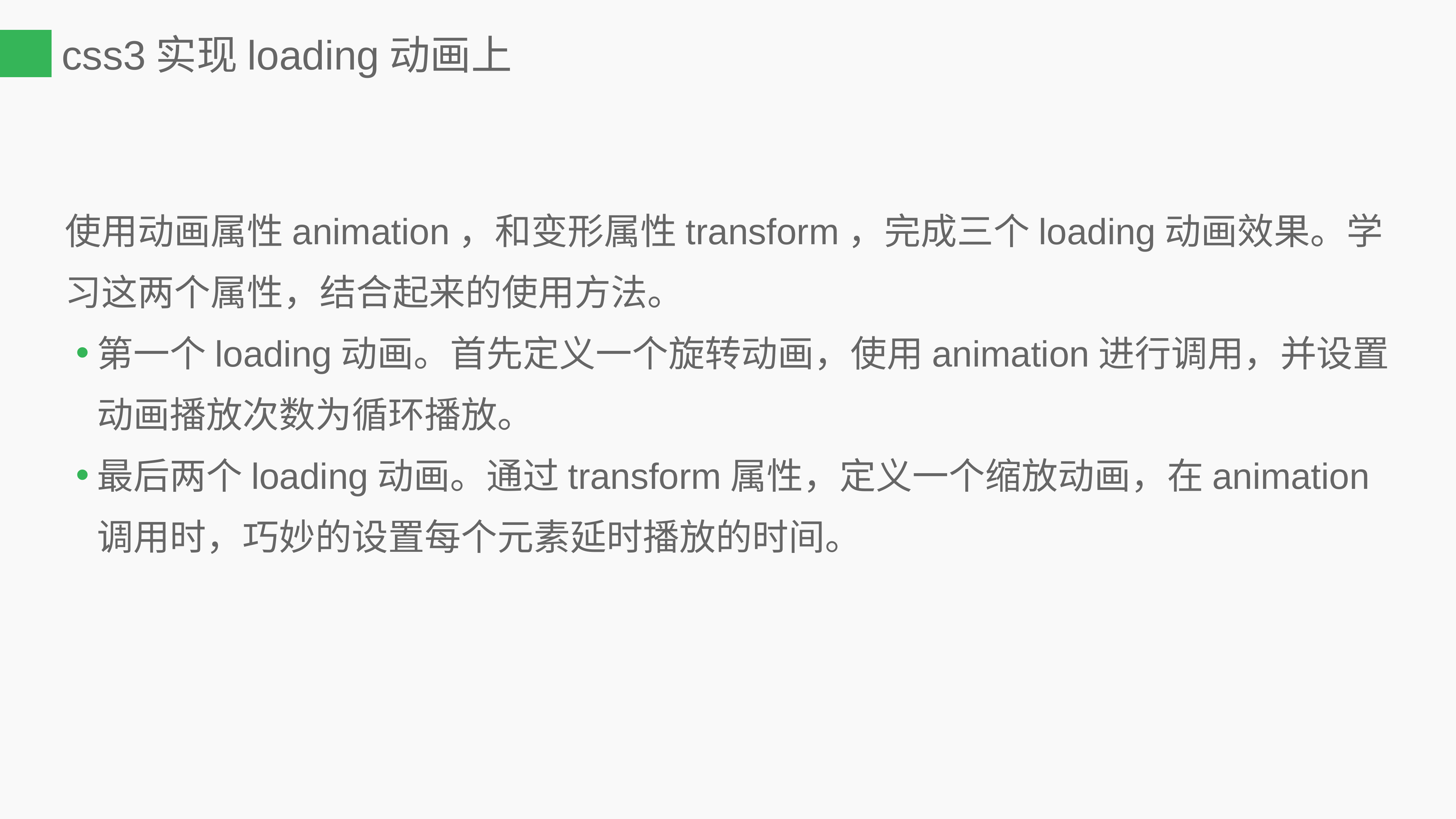

# css3实现loading动画上
使用动画属性animation，和变形属性transform，完成三个loading动画效果。学习这两个属性，结合起来的使用方法。
第一个loading动画。首先定义一个旋转动画，使用animation进行调用，并设置动画播放次数为循环播放。
最后两个loading动画。通过transform属性，定义一个缩放动画，在animation调用时，巧妙的设置每个元素延时播放的时间。